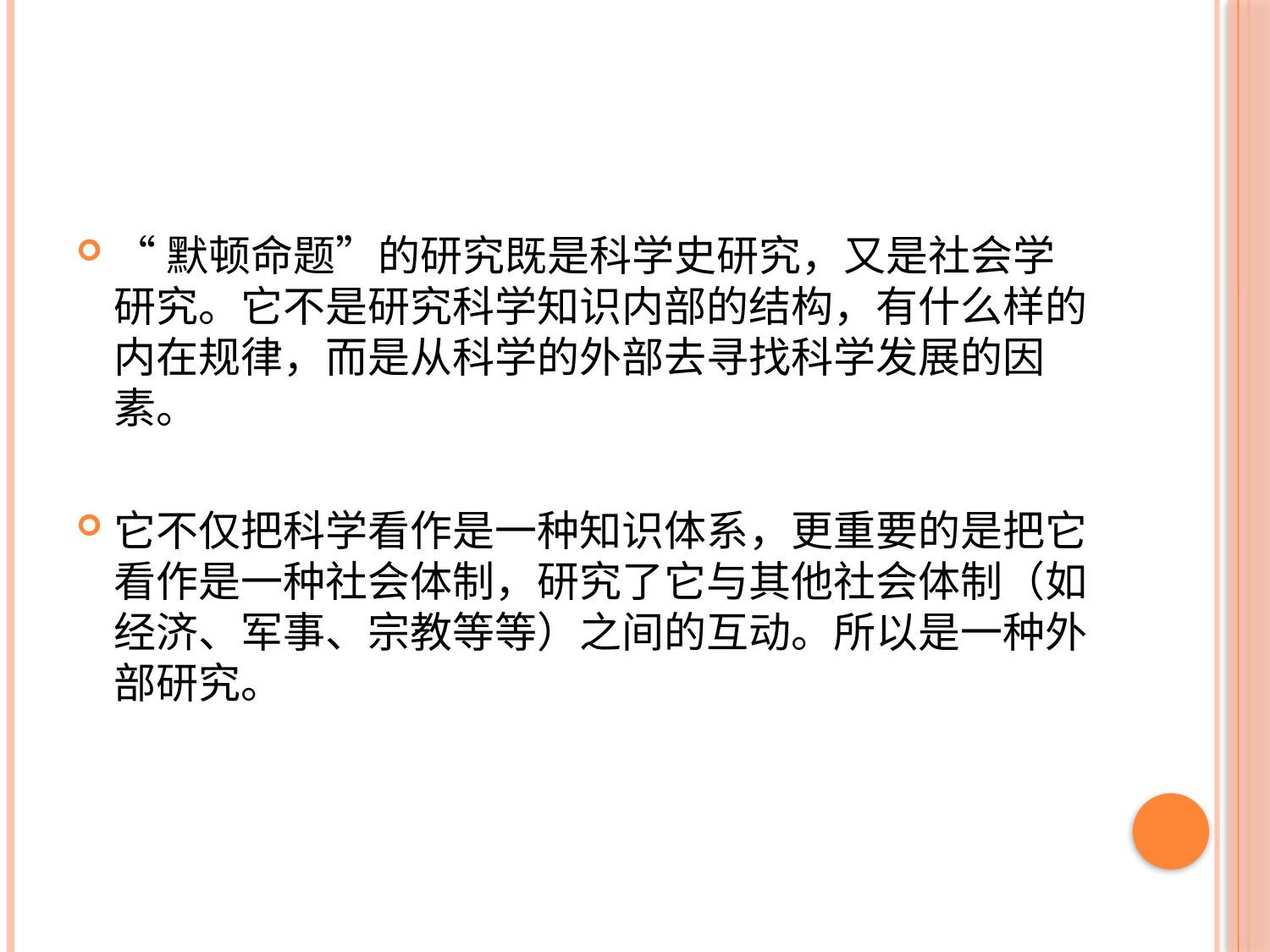

“默顿命题”的研究既是科学史研究，又是社会学研究。它不是研究科学知识内部的结构，有什么样的内在规律，而是从科学的外部去寻找科学发展的因素。

它不仅把科学看作是一种知识体系，更重要的是把它看作是一种社会体制，研究了它与其他社会体制（如经济、军事、宗教等等）之间的互动。所以是一种外部研究。